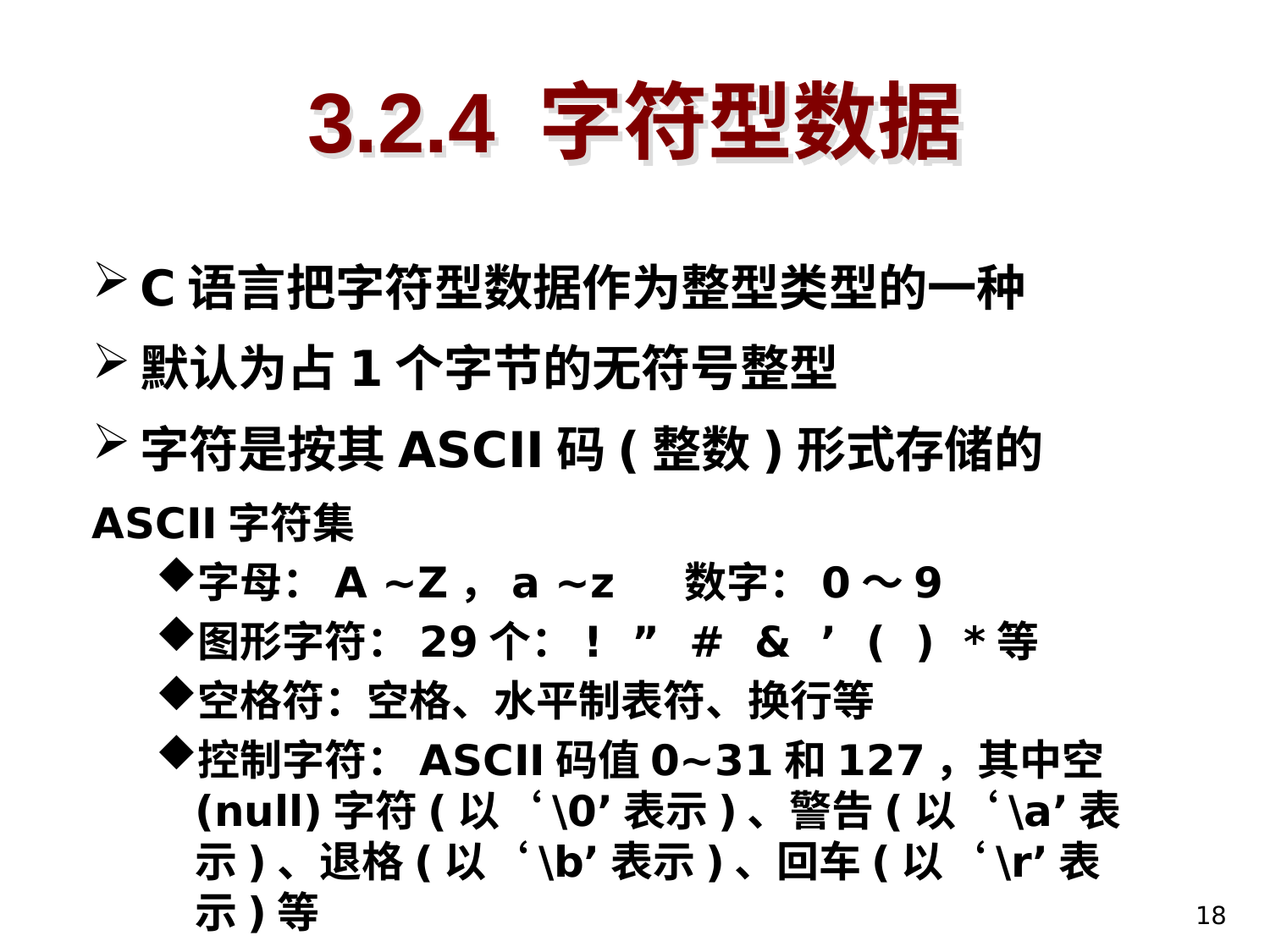

# 3.2.4 字符型数据
C语言把字符型数据作为整型类型的一种
默认为占1个字节的无符号整型
字符是按其ASCII码(整数)形式存储的
ASCII字符集
字母：A ~Z，a ~z    数字：0～9
图形字符：29个：!  ”  #  &  ’  (  )  *等
空格符：空格、水平制表符、换行等
控制字符：ASCII码值0~31和127，其中空(null)字符(以‘\0’表示)、警告(以‘\a’表示)、退格(以‘\b’表示)、回车(以‘\r’表示)等

18